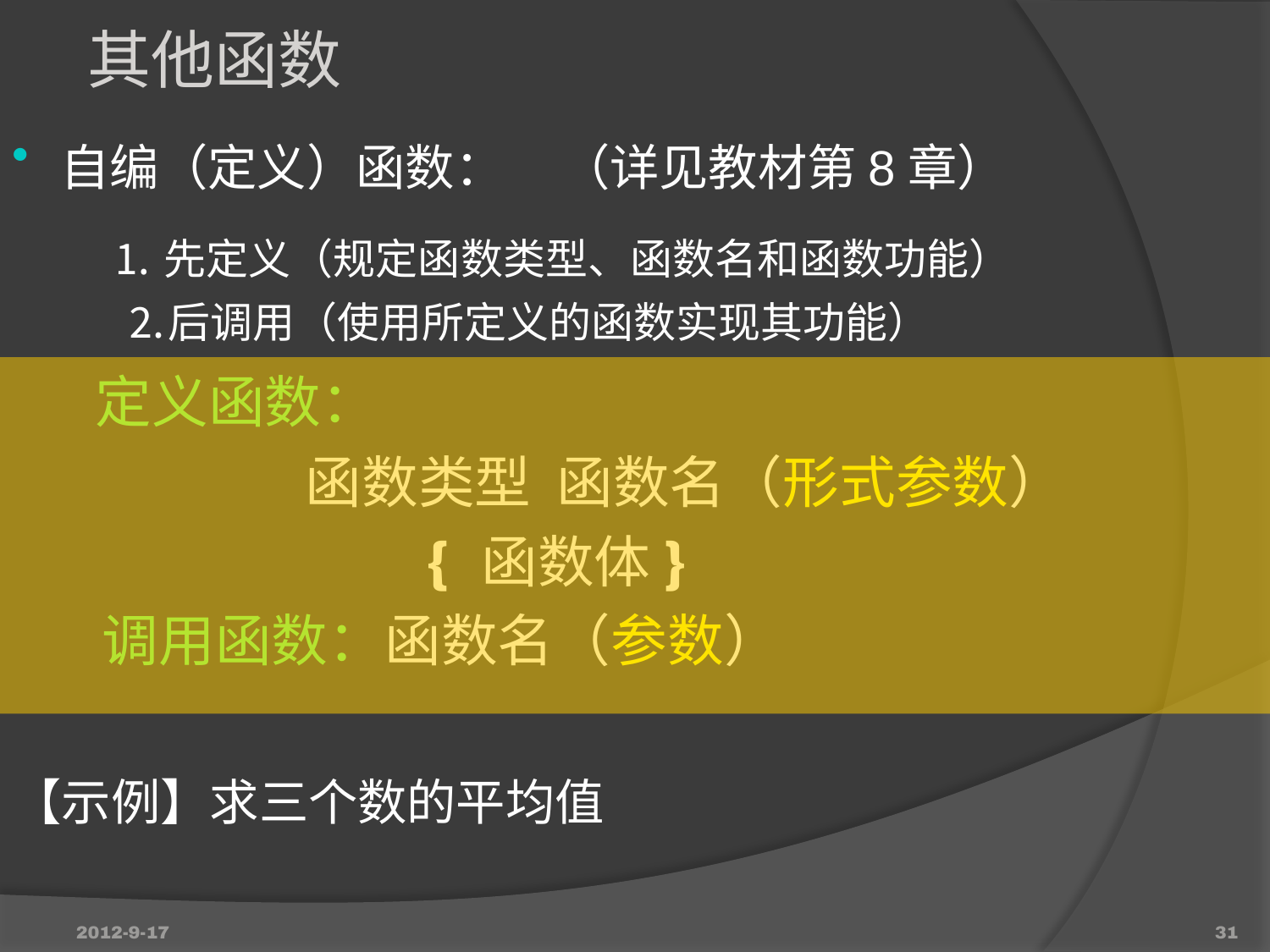

其他函数
自编（定义）函数：    （详见教材第8章）
       ⒈先定义（规定函数类型、函数名和函数功能）
　　   ⒉后调用（使用所定义的函数实现其功能）
     定义函数：
                      函数类型  函数名（形式参数）
                      { 函数体}
      调用函数：函数名（参数）

【示例】求三个数的平均值

2012-9-17
31